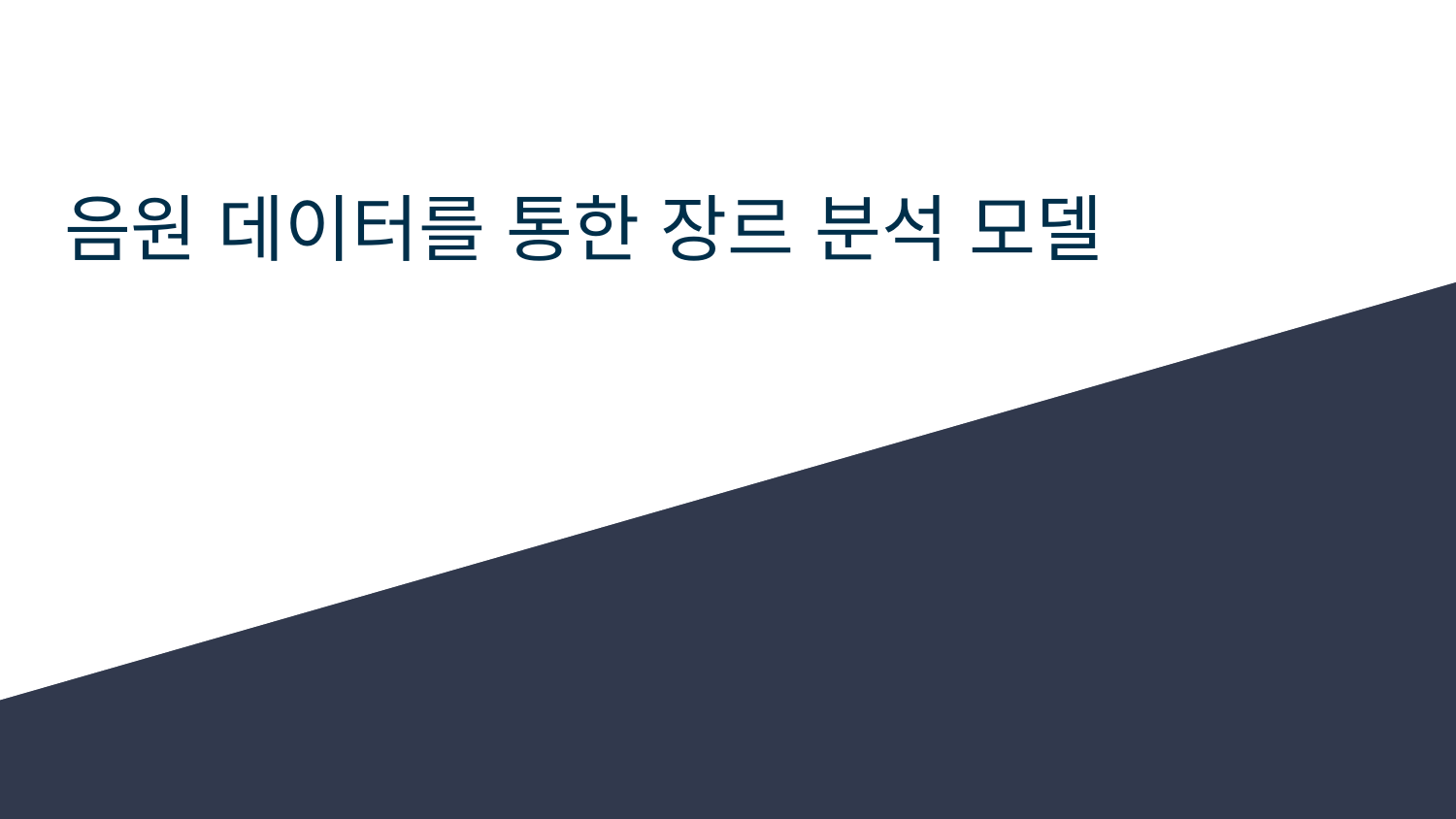

# 음원 데이터를 통한 장르 분석 모델